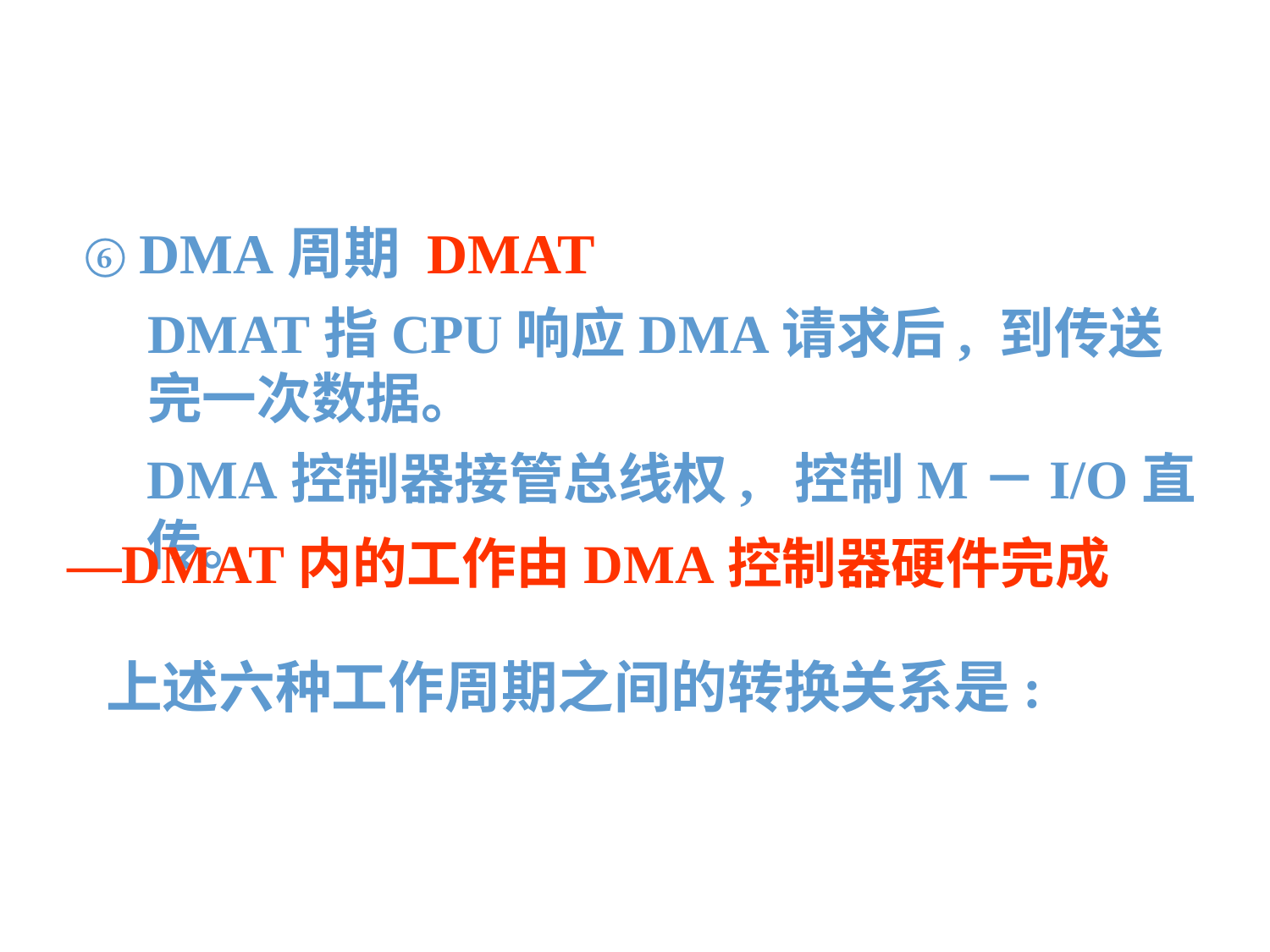

⑥ DMA周期 DMAT
DMAT指CPU响应DMA请求后, 到传送完一次数据。
DMA控制器接管总线权,  控制M－I/O直传。
—DMAT内的工作由DMA控制器硬件完成
上述六种工作周期之间的转换关系是: